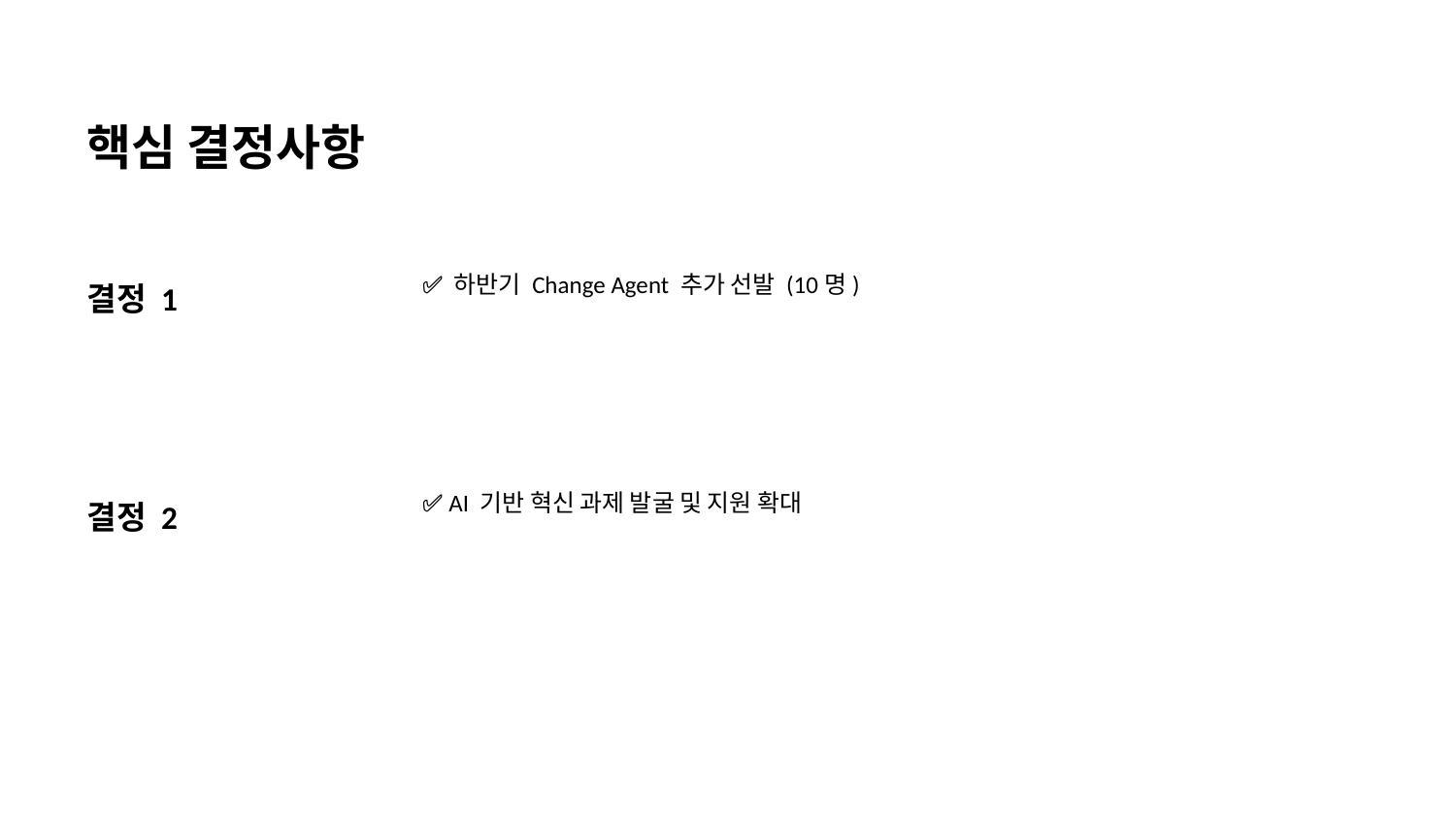

핵심 결정사항
결정 1
✅ 하반기 Change Agent 추가 선발 (10명)
결정 2
✅ AI 기반 혁신 과제 발굴 및 지원 확대